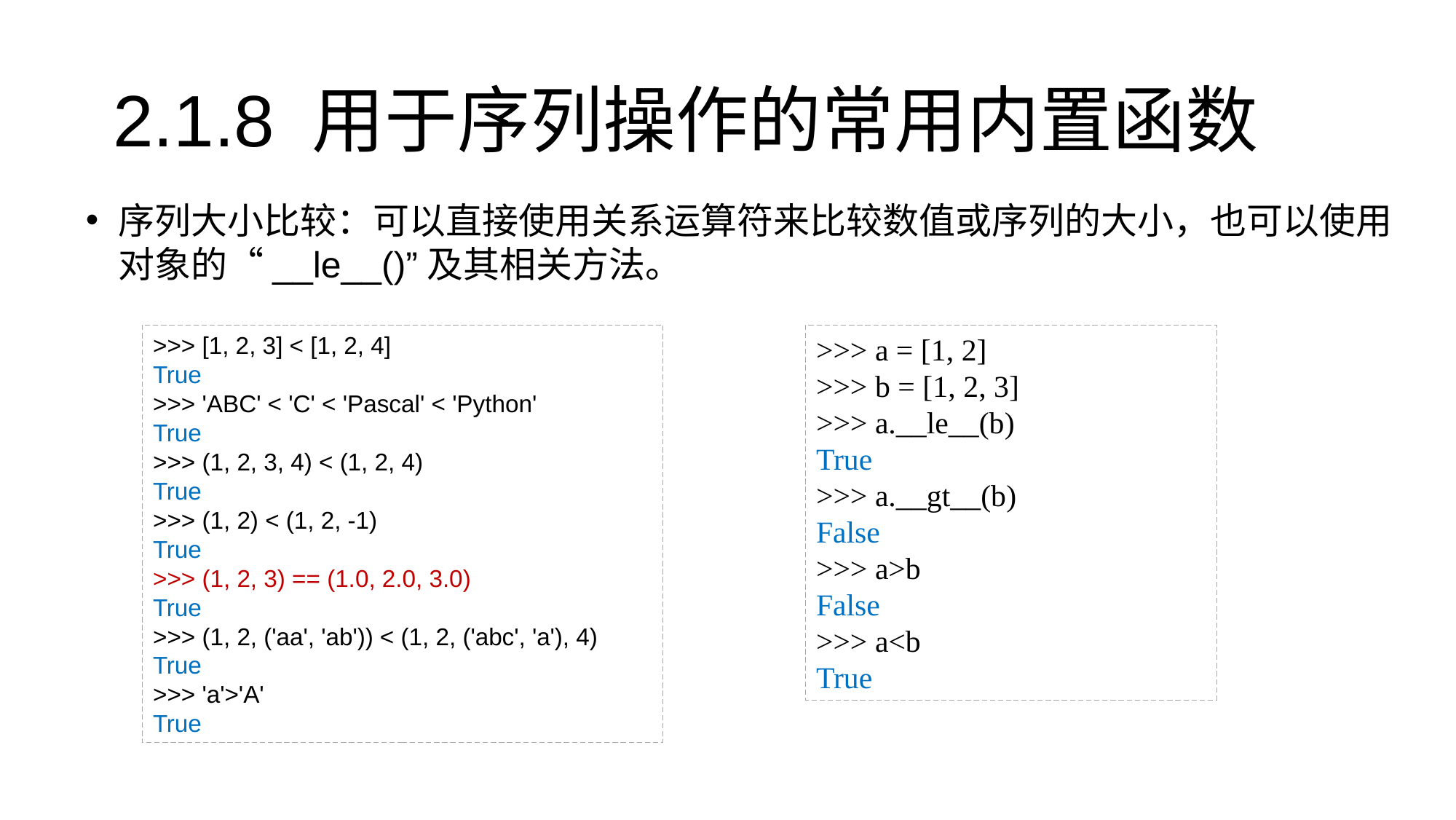

# 2.1.8 用于序列操作的常用内置函数
序列大小比较：可以直接使用关系运算符来比较数值或序列的大小，也可以使用对象的“__le__()”及其相关方法。
>>> [1, 2, 3] < [1, 2, 4]
True
>>> 'ABC' < 'C' < 'Pascal' < 'Python'
True
>>> (1, 2, 3, 4) < (1, 2, 4)
True
>>> (1, 2) < (1, 2, -1)
True
>>> (1, 2, 3) == (1.0, 2.0, 3.0)
True
>>> (1, 2, ('aa', 'ab')) < (1, 2, ('abc', 'a'), 4)
True
>>> 'a'>'A'
True
>>> a = [1, 2]
>>> b = [1, 2, 3]
>>> a.__le__(b)
True
>>> a.__gt__(b)
False
>>> a>b
False
>>> a<b
True